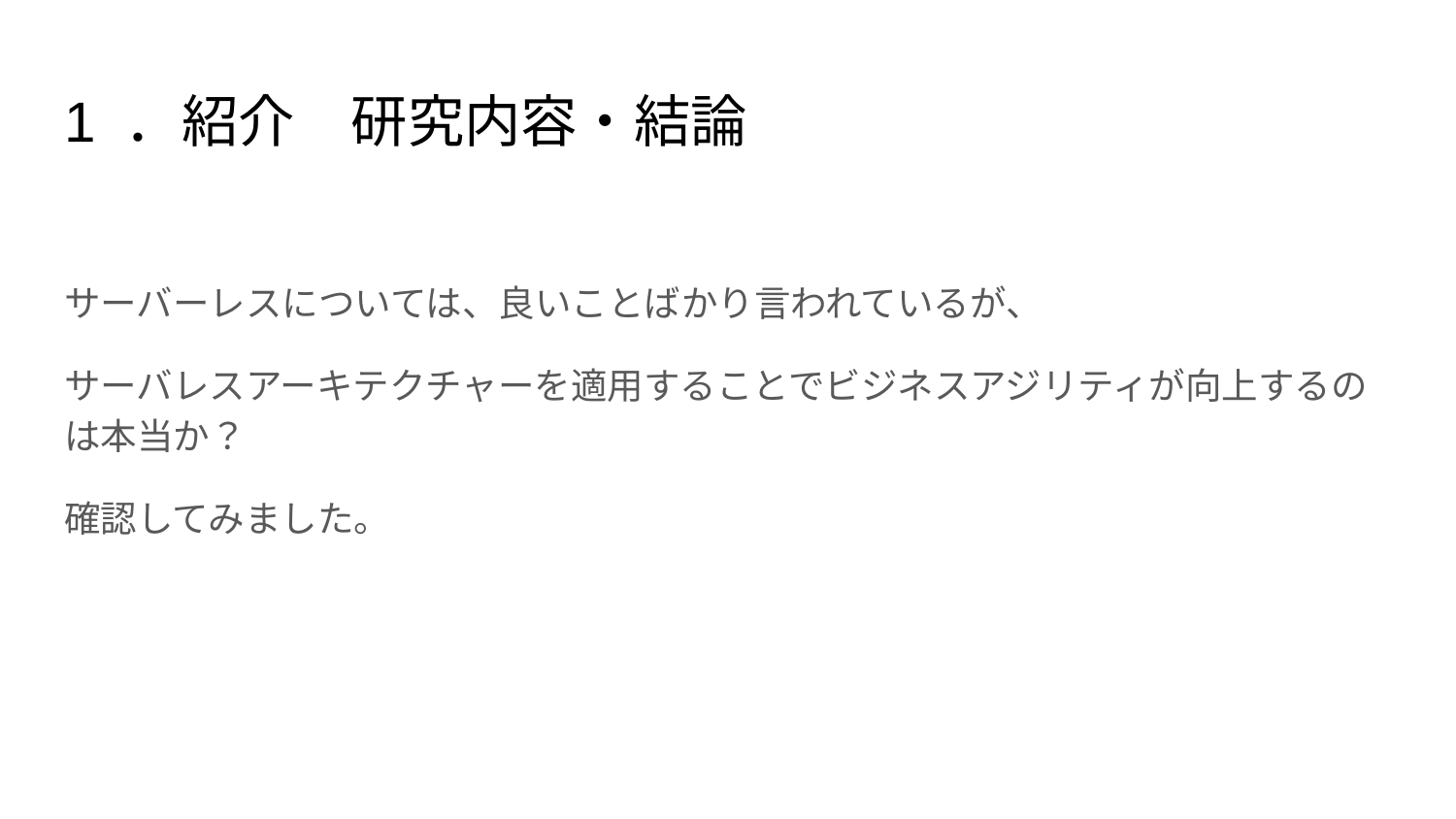

# 1 ．紹介　研究内容・結論

サーバーレスについては、良いことばかり言われているが、
サーバレスアーキテクチャーを適用することでビジネスアジリティが向上するのは本当か？
確認してみました。